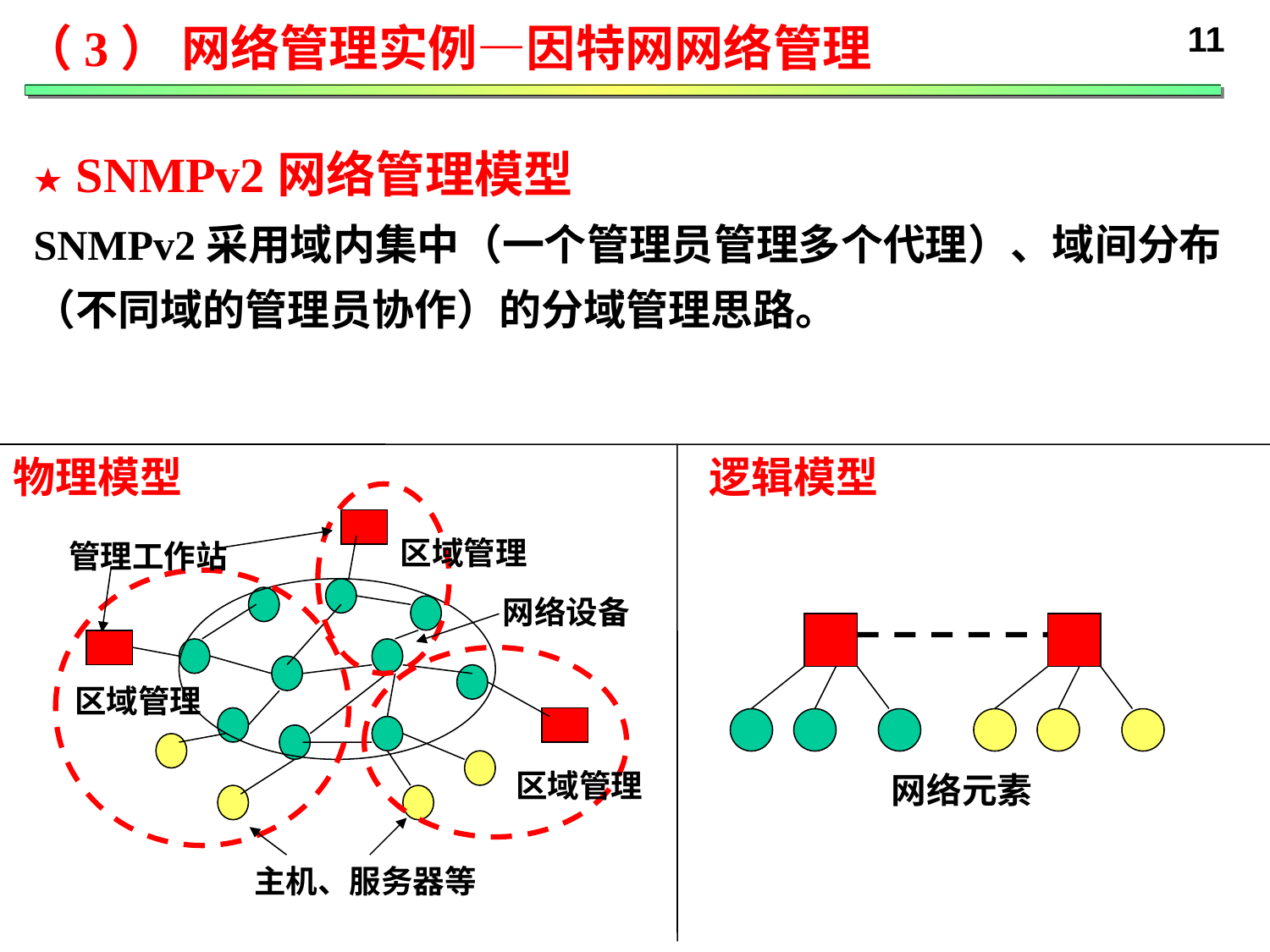

11
（3） 网络管理实例—因特网网络管理

★ SNMPv2网络管理模型
SNMPv2采用域内集中（一个管理员管理多个代理）、域间分布（不同域的管理员协作）的分域管理思路。

物理模型

区域管理
管理工作站

网络设备

区域管理

区域管理

主机、服务器等

逻辑模型

网络元素